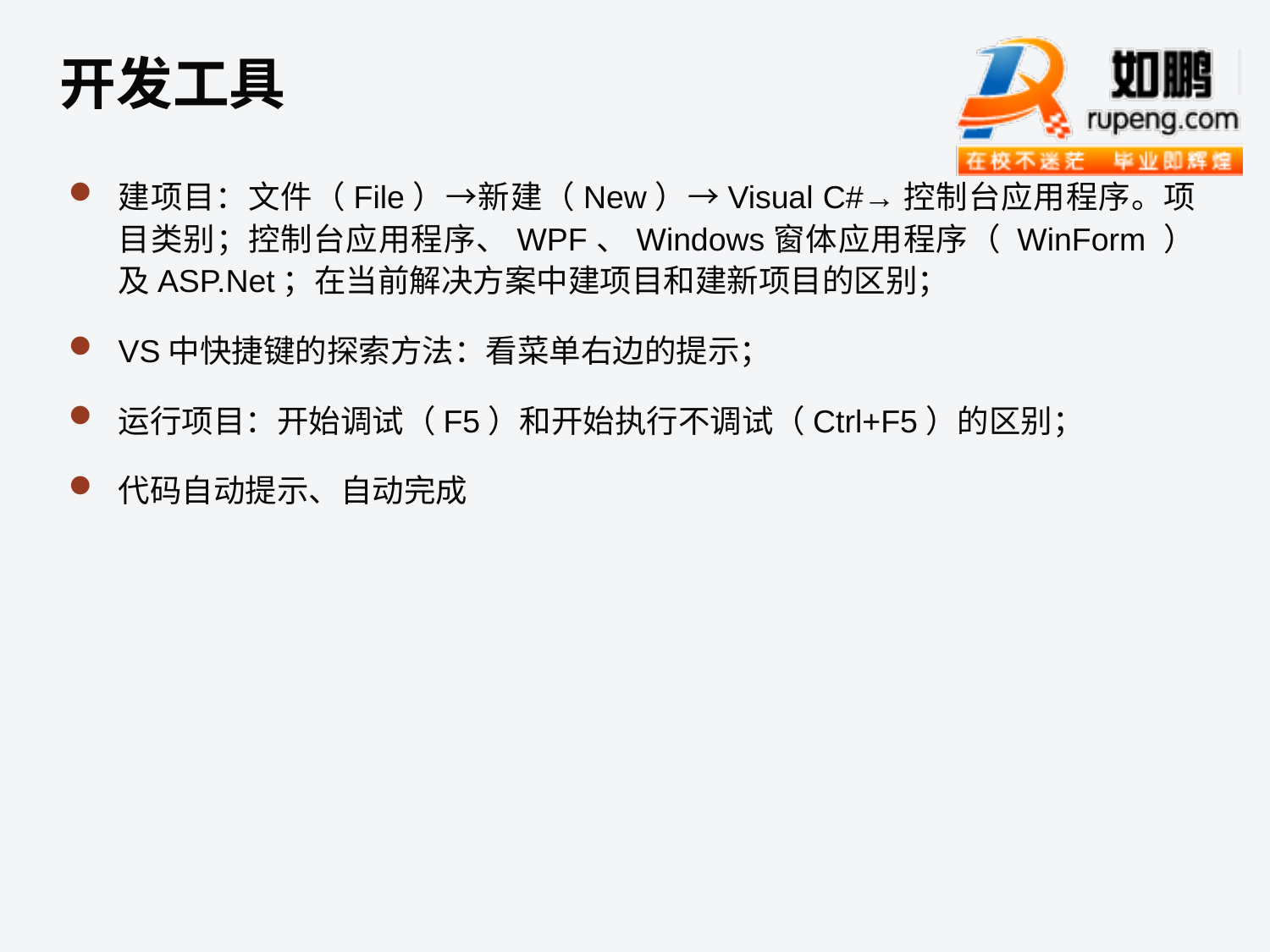

开发工具
建项目：文件（File）→新建（New）→Visual C#→控制台应用程序。项目类别；控制台应用程序、WPF、Windows窗体应用程序（ WinForm ）及ASP.Net；在当前解决方案中建项目和建新项目的区别；
VS中快捷键的探索方法：看菜单右边的提示；
运行项目：开始调试（F5）和开始执行不调试（Ctrl+F5）的区别；
代码自动提示、自动完成